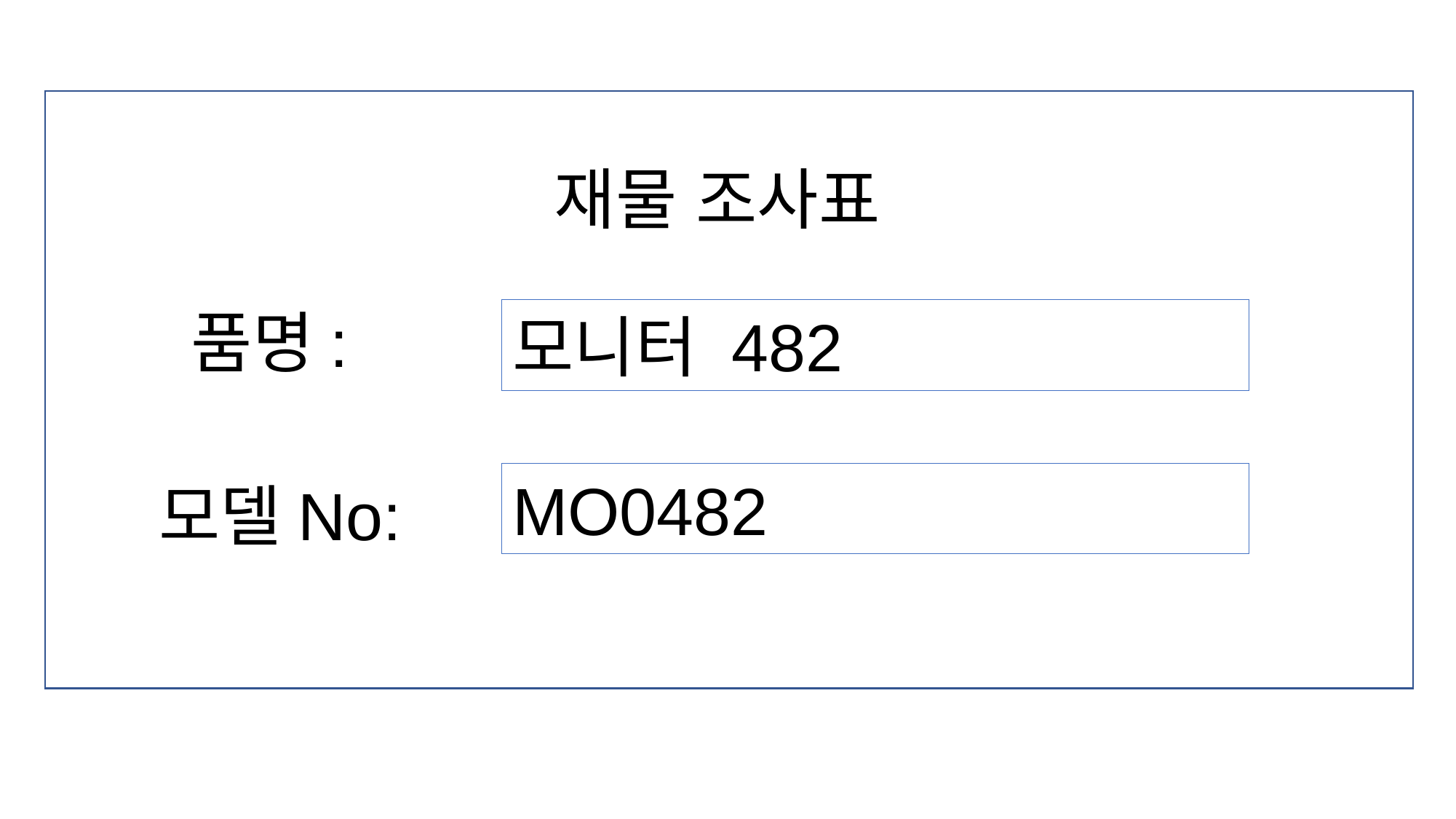

재물 조사표
품명:
모니터 482
MO0482
모델No: